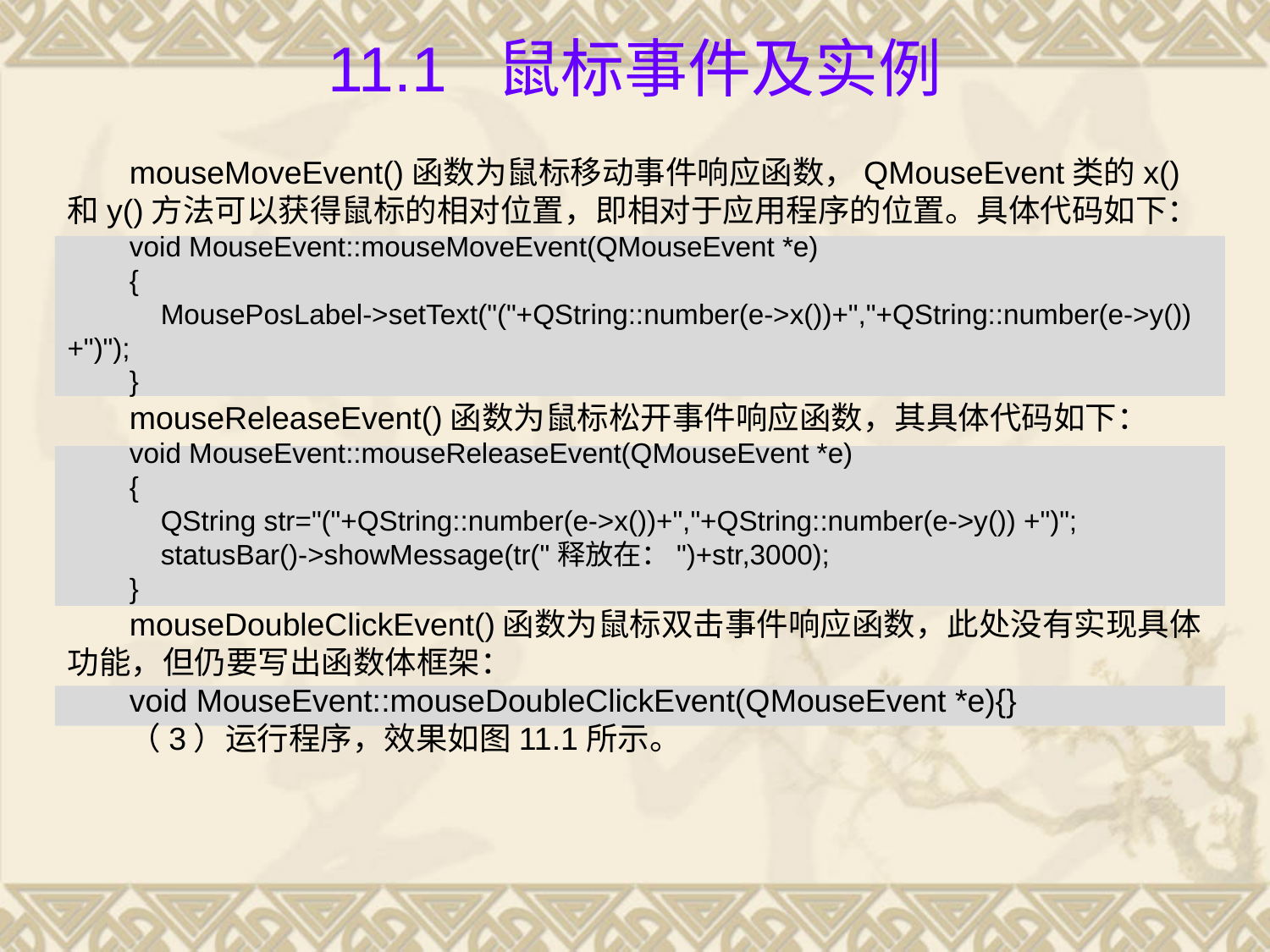

# 11.1  鼠标事件及实例
mouseMoveEvent()函数为鼠标移动事件响应函数，QMouseEvent类的x()和y()方法可以获得鼠标的相对位置，即相对于应用程序的位置。具体代码如下：
void MouseEvent::mouseMoveEvent(QMouseEvent *e)
{
    MousePosLabel->setText("("+QString::number(e->x())+","+QString::number(e->y())+")");
}
mouseReleaseEvent()函数为鼠标松开事件响应函数，其具体代码如下：
void MouseEvent::mouseReleaseEvent(QMouseEvent *e)
{
    QString str="("+QString::number(e->x())+","+QString::number(e->y()) +")";
    statusBar()->showMessage(tr("释放在：")+str,3000);
}
mouseDoubleClickEvent()函数为鼠标双击事件响应函数，此处没有实现具体功能，但仍要写出函数体框架：
void MouseEvent::mouseDoubleClickEvent(QMouseEvent *e){}
（3）运行程序，效果如图11.1所示。